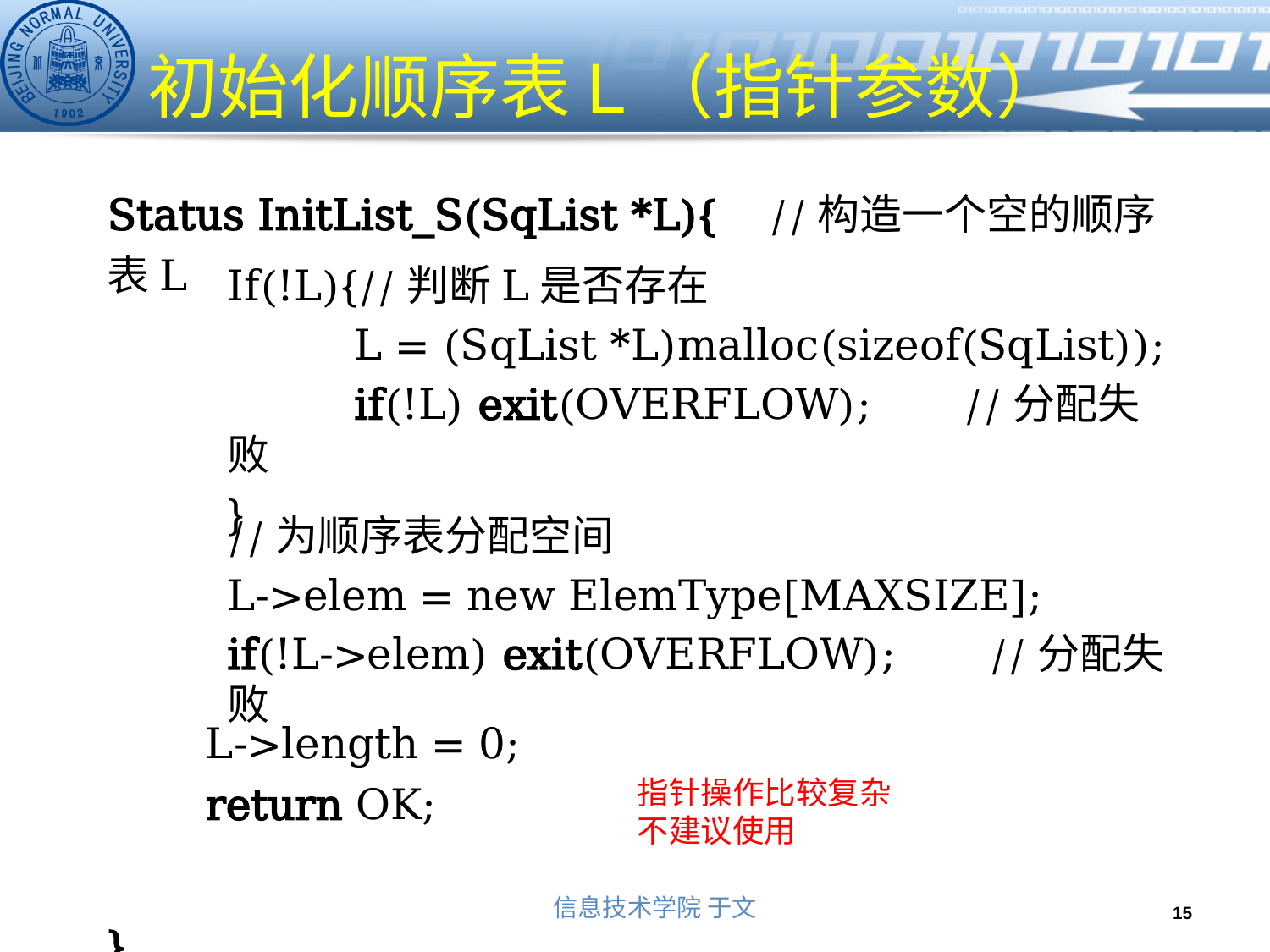

# 初始化顺序表L（指针参数）
Status InitList_S(SqList *L){    //构造一个空的顺序表L

}
If(!L){//判断L是否存在
	L = (SqList *L)malloc(sizeof(SqList));
	if(!L) exit(OVERFLOW);       //分配失败
}
//为顺序表分配空间
L->elem = new ElemType[MAXSIZE];
if(!L->elem) exit(OVERFLOW);       //分配失败
L->length = 0;
return OK;
指针操作比较复杂
不建议使用
15